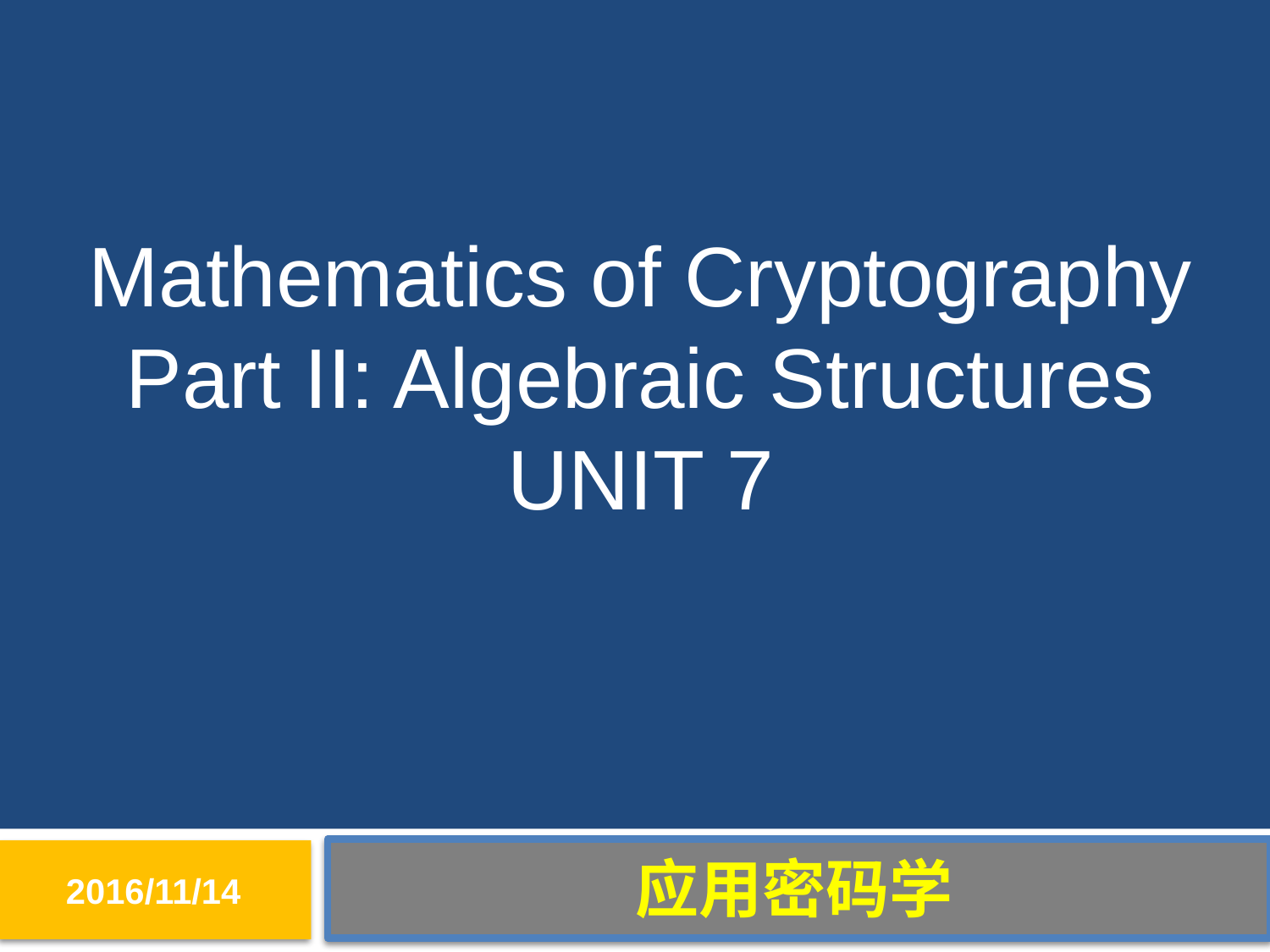

Mathematics of Cryptography
Part II: Algebraic Structures
UNIT 7
应用密码学
2016/11/14